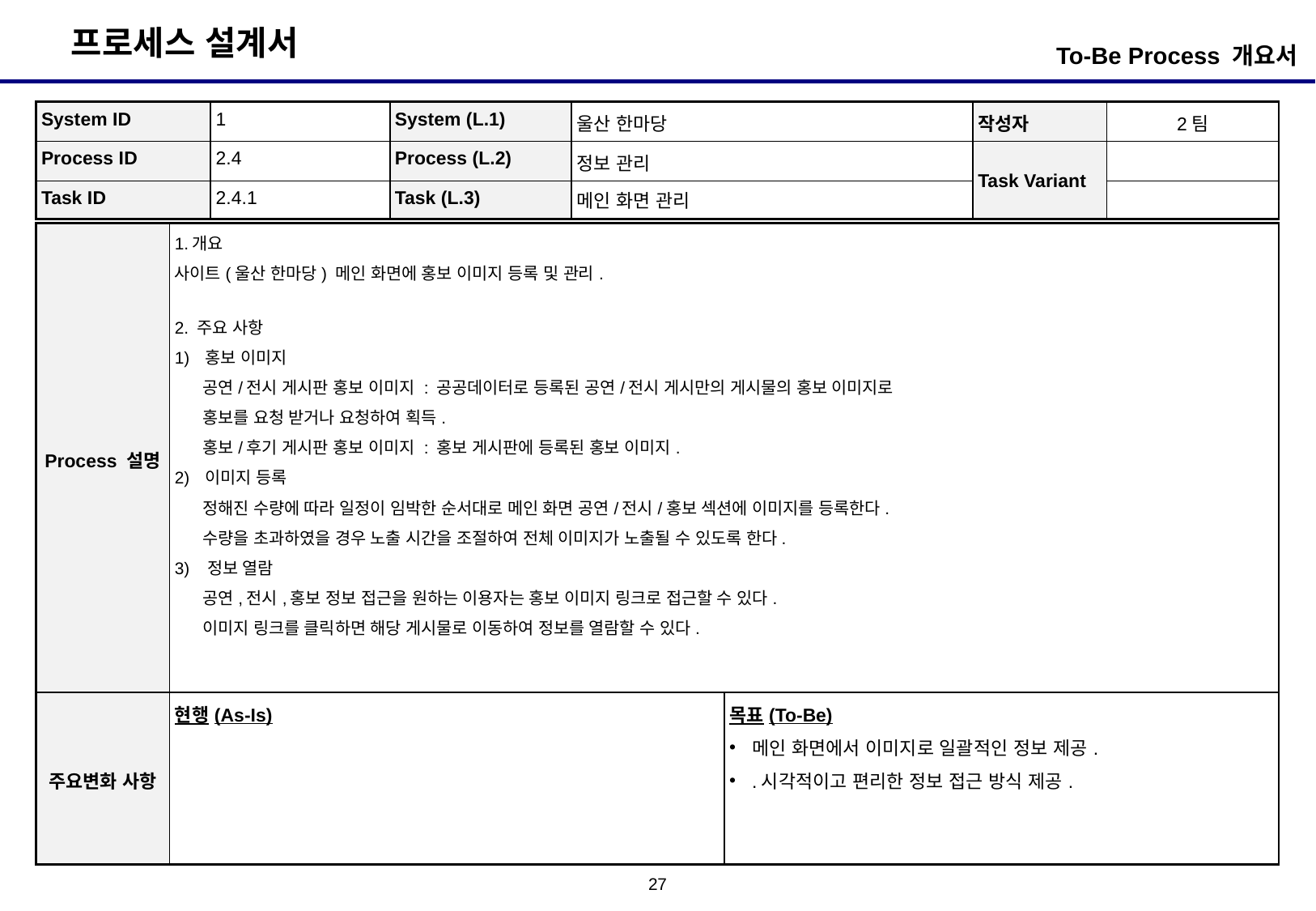

To-Be Process 개요서
| System ID | 1 | System (L.1) | 울산 한마당 | 작성자 | 2팀 |
| --- | --- | --- | --- | --- | --- |
| Process ID | 2.4 | Process (L.2) | 정보 관리 | Task Variant |  |
| Task ID | 2.4.1 | Task (L.3) | 메인 화면 관리 |  |  |
| Process 설명 | 1.개요 사이트(울산 한마당) 메인 화면에 홍보 이미지 등록 및 관리. 2. 주요 사항 홍보 이미지 공연/전시 게시판 홍보 이미지 : 공공데이터로 등록된 공연/전시 게시만의 게시물의 홍보 이미지로 홍보를 요청 받거나 요청하여 획득. 홍보/후기 게시판 홍보 이미지 : 홍보 게시판에 등록된 홍보 이미지. 이미지 등록 정해진 수량에 따라 일정이 임박한 순서대로 메인 화면 공연/전시/홍보 섹션에 이미지를 등록한다. 수량을 초과하였을 경우 노출 시간을 조절하여 전체 이미지가 노출될 수 있도록 한다. 3) 정보 열람 공연,전시,홍보 정보 접근을 원하는 이용자는 홍보 이미지 링크로 접근할 수 있다. 이미지 링크를 클릭하면 해당 게시물로 이동하여 정보를 열람할 수 있다. |  |
| --- | --- | --- |
| 주요변화 사항 | 현행(As-Is) | 목표(To-Be) 메인 화면에서 이미지로 일괄적인 정보 제공. .시각적이고 편리한 정보 접근 방식 제공. |